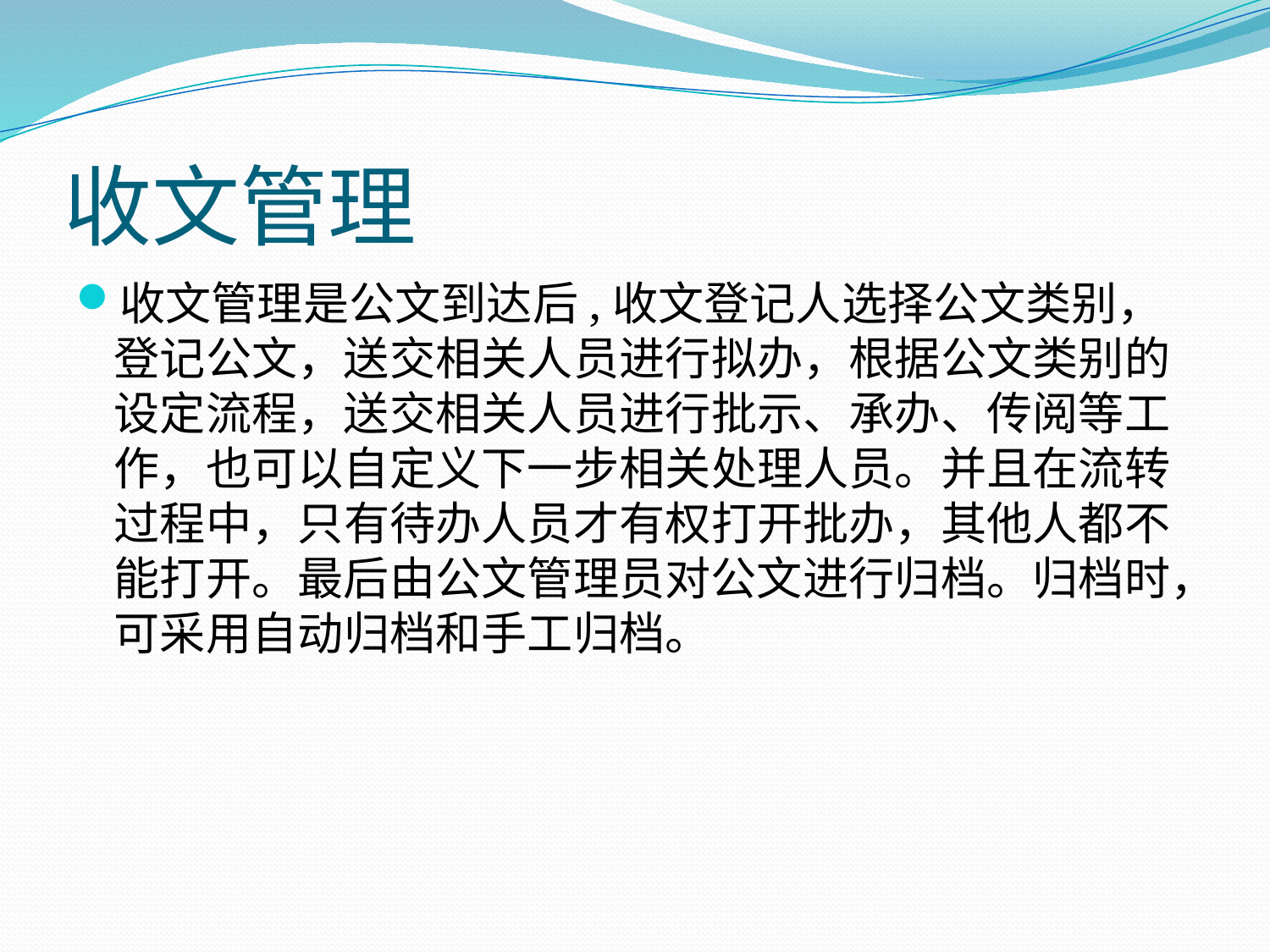

# 收文管理
收文管理是公文到达后,收文登记人选择公文类别，登记公文，送交相关人员进行拟办，根据公文类别的设定流程，送交相关人员进行批示、承办、传阅等工作，也可以自定义下一步相关处理人员。并且在流转过程中，只有待办人员才有权打开批办，其他人都不能打开。最后由公文管理员对公文进行归档。归档时，可采用自动归档和手工归档。